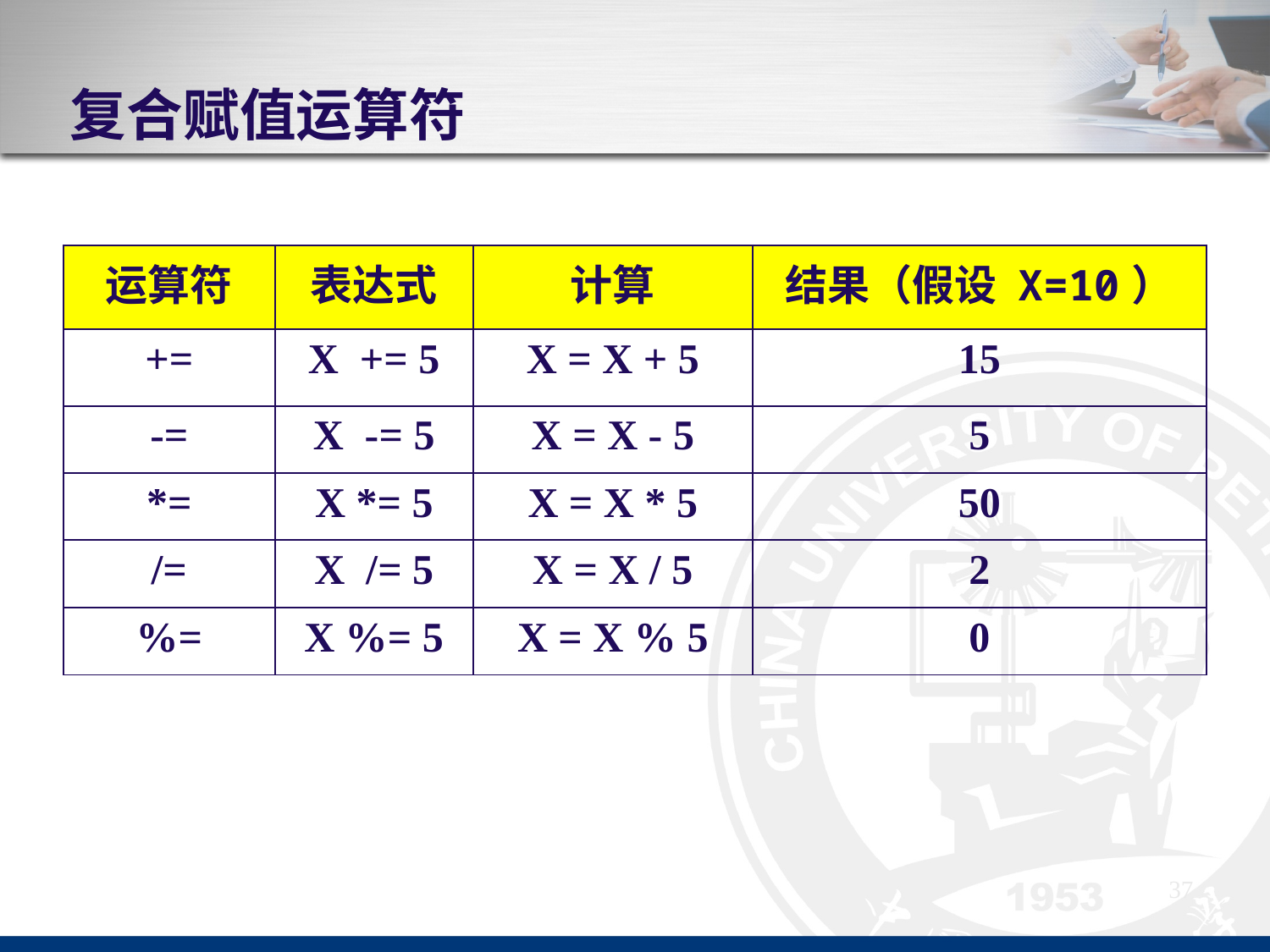

# 复合赋值运算符
| 运算符 | 表达式 | 计算 | 结果（假设 X=10） |
| --- | --- | --- | --- |
| += | X += 5 | X = X + 5 | 15 |
| -= | X -= 5 | X = X - 5 | 5 |
| \*= | X \*= 5 | X = X \* 5 | 50 |
| /= | X /= 5 | X = X / 5 | 2 |
| %= | X %= 5 | X = X % 5 | 0 |
37